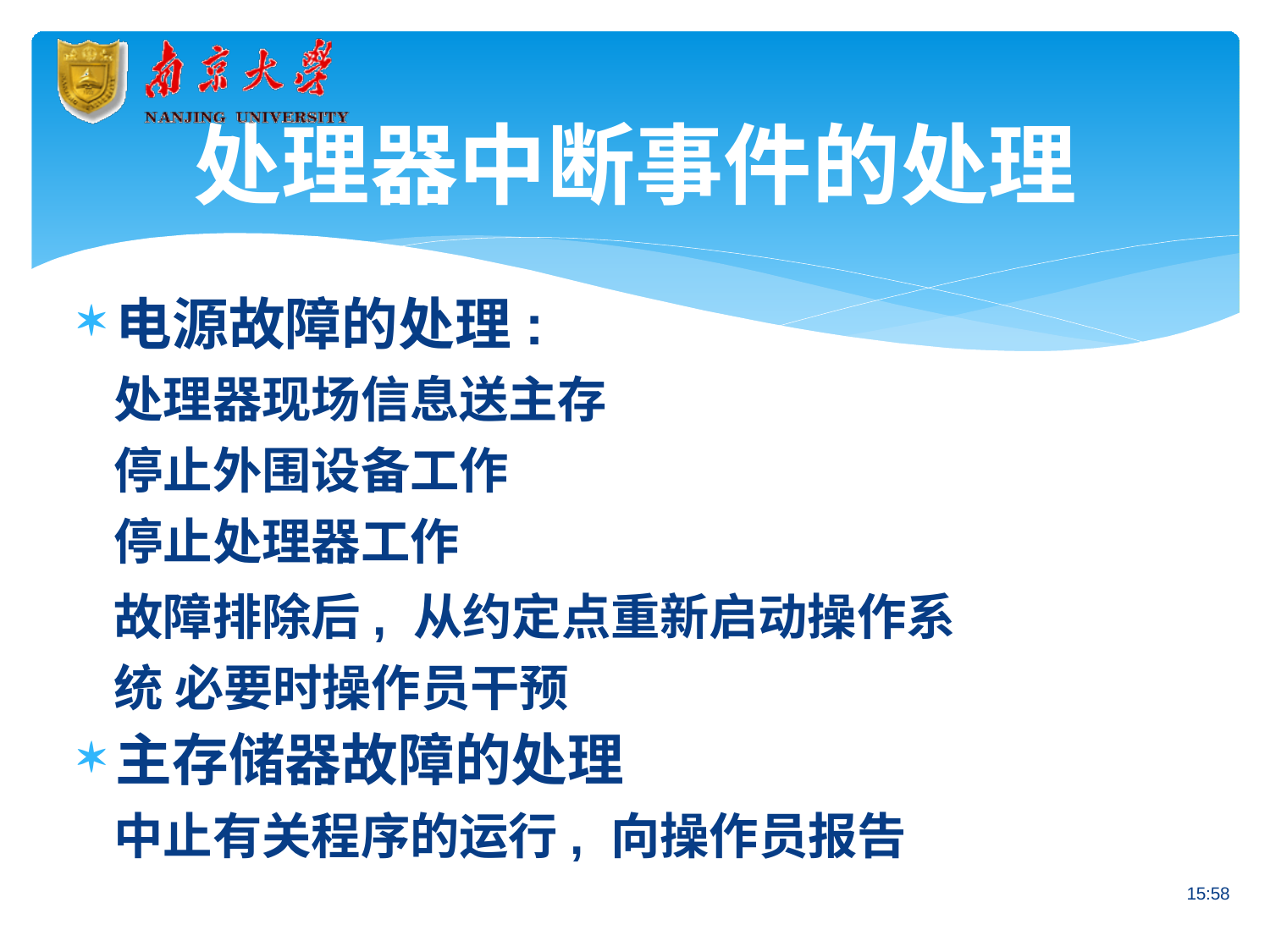

# 处理器中断事件的处理
电源故障的处理:
处理器现场信息送主存 停止外围设备工作
停止处理器工作
故障排除后, 从约定点重新启动操作系统 必要时操作员干预
主存储器故障的处理
中止有关程序的运行, 向操作员报告
15:58